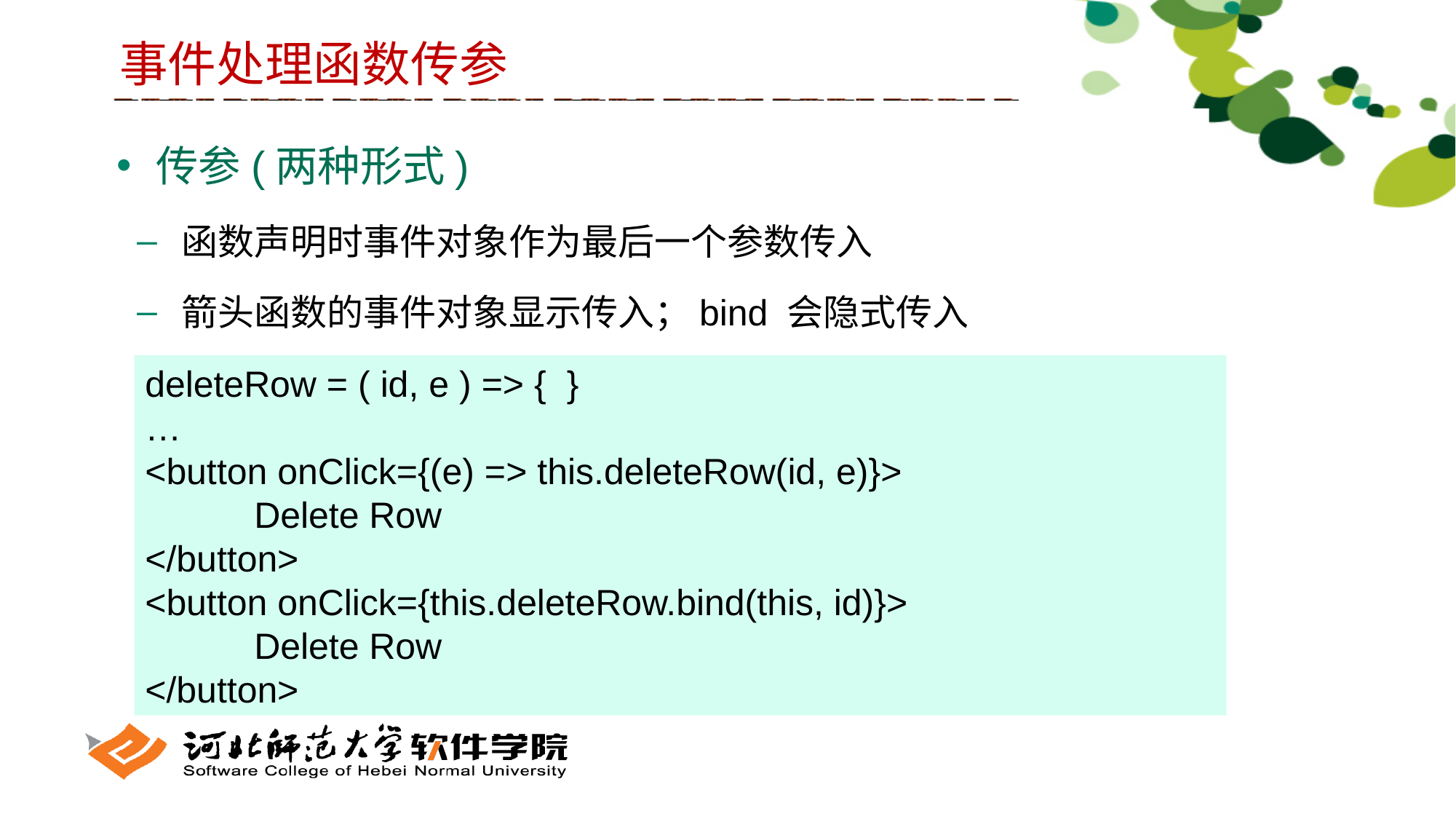

事件处理函数传参
 传参(两种形式)
 函数声明时事件对象作为最后一个参数传入
 箭头函数的事件对象显示传入；bind 会隐式传入

deleteRow = ( id, e ) => {  }
…
<button onClick={(e) => this.deleteRow(id, e)}>
	Delete Row
</button>
<button onClick={this.deleteRow.bind(this, id)}>
	Delete Row
</button>